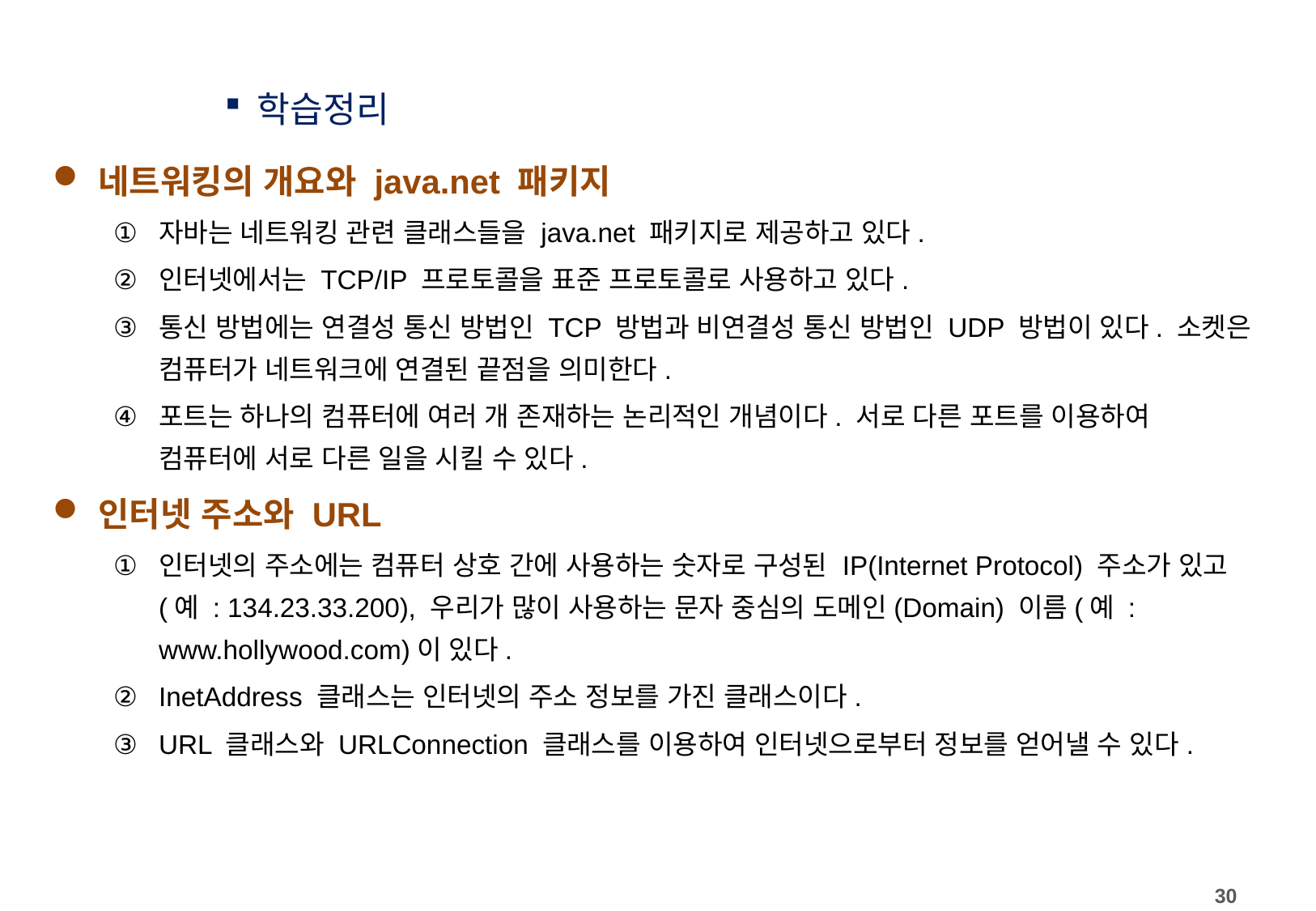

학습정리
네트워킹의 개요와 java.net 패키지
자바는 네트워킹 관련 클래스들을 java.net 패키지로 제공하고 있다.
인터넷에서는 TCP/IP 프로토콜을 표준 프로토콜로 사용하고 있다.
통신 방법에는 연결성 통신 방법인 TCP 방법과 비연결성 통신 방법인 UDP 방법이 있다. 소켓은 컴퓨터가 네트워크에 연결된 끝점을 의미한다.
포트는 하나의 컴퓨터에 여러 개 존재하는 논리적인 개념이다. 서로 다른 포트를 이용하여 컴퓨터에 서로 다른 일을 시킬 수 있다.
인터넷 주소와 URL
인터넷의 주소에는 컴퓨터 상호 간에 사용하는 숫자로 구성된 IP(Internet Protocol) 주소가 있고(예 : 134.23.33.200), 우리가 많이 사용하는 문자 중심의 도메인(Domain) 이름(예 : www.hollywood.com)이 있다.
InetAddress 클래스는 인터넷의 주소 정보를 가진 클래스이다.
URL 클래스와 URLConnection 클래스를 이용하여 인터넷으로부터 정보를 얻어낼 수 있다.
30